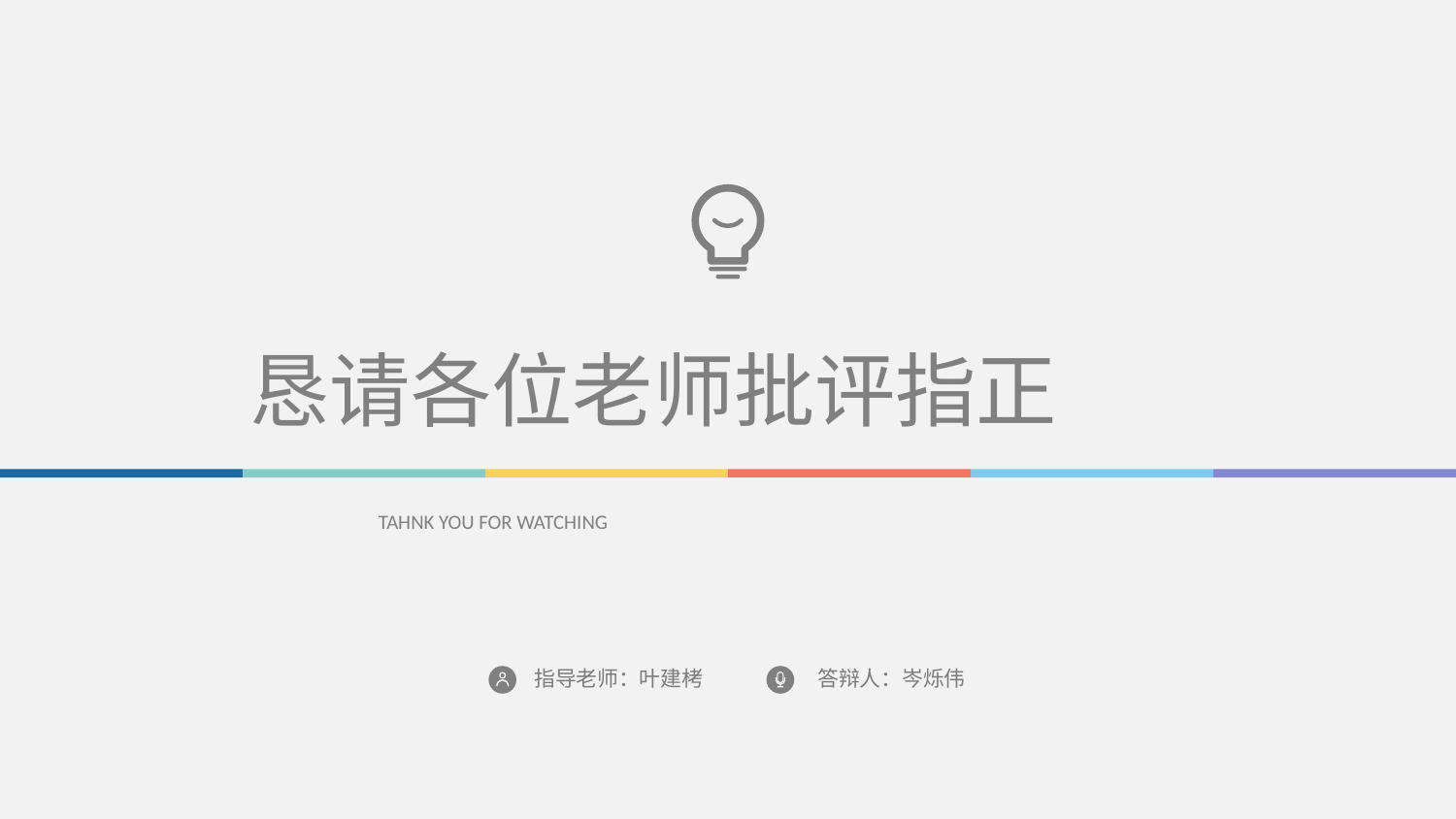

恳请各位老师批评指正

TAHNK YOU FOR WATCHING
指导老师：叶建栲
答辩人：岑烁伟